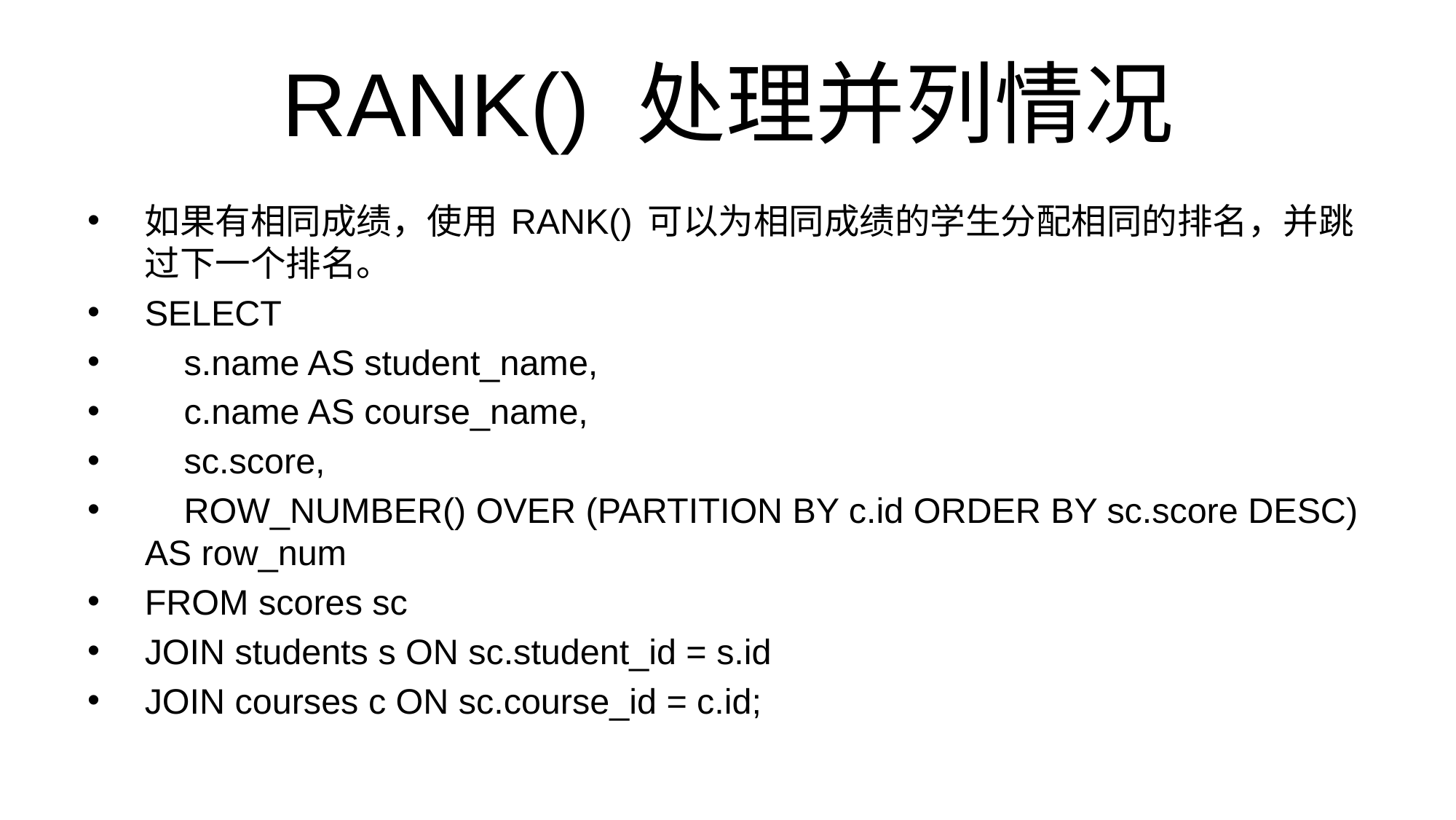

# RANK() 处理并列情况
如果有相同成绩，使用 RANK() 可以为相同成绩的学生分配相同的排名，并跳过下一个排名。
SELECT
    s.name AS student_name,
    c.name AS course_name,
    sc.score,
    ROW_NUMBER() OVER (PARTITION BY c.id ORDER BY sc.score DESC) AS row_num
FROM scores sc
JOIN students s ON sc.student_id = s.id
JOIN courses c ON sc.course_id = c.id;